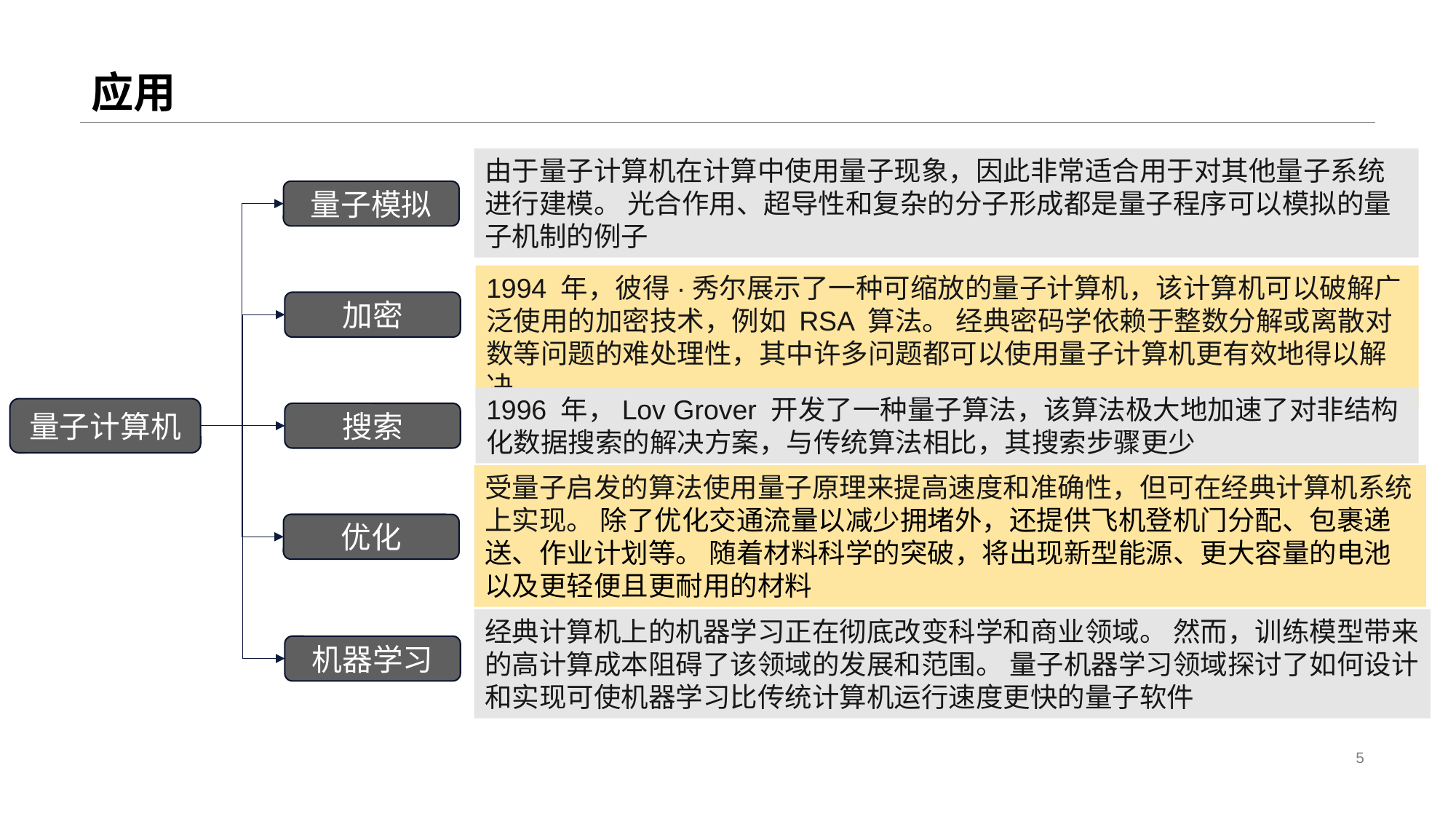

# 应用
由于量子计算机在计算中使用量子现象，因此非常适合用于对其他量子系统进行建模。 光合作用、超导性和复杂的分子形成都是量子程序可以模拟的量子机制的例子
量子模拟
1994 年，彼得·秀尔展示了一种可缩放的量子计算机，该计算机可以破解广泛使用的加密技术，例如 RSA 算法。 经典密码学依赖于整数分解或离散对数等问题的难处理性，其中许多问题都可以使用量子计算机更有效地得以解决
加密
1996 年，Lov Grover 开发了一种量子算法，该算法极大地加速了对非结构化数据搜索的解决方案，与传统算法相比，其搜索步骤更少
量子计算机
搜索
受量子启发的算法使用量子原理来提高速度和准确性，但可在经典计算机系统上实现。 除了优化交通流量以减少拥堵外，还提供飞机登机门分配、包裹递送、作业计划等。 随着材料科学的突破，将出现新型能源、更大容量的电池以及更轻便且更耐用的材料
优化
经典计算机上的机器学习正在彻底改变科学和商业领域。 然而，训练模型带来的高计算成本阻碍了该领域的发展和范围。 量子机器学习领域探讨了如何设计和实现可使机器学习比传统计算机运行速度更快的量子软件
机器学习
5